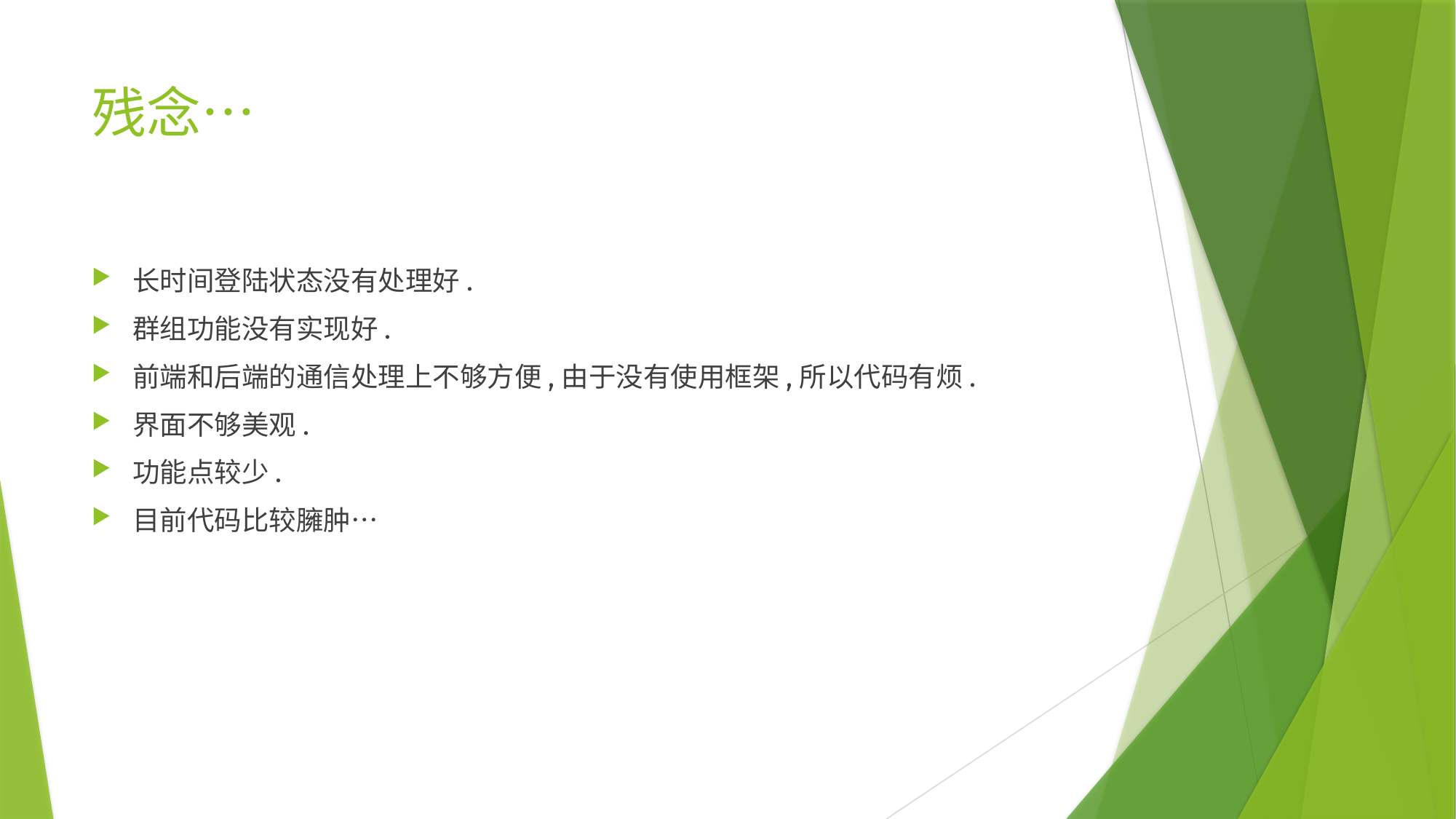

# 残念…
长时间登陆状态没有处理好.
群组功能没有实现好.
前端和后端的通信处理上不够方便,由于没有使用框架,所以代码有烦.
界面不够美观.
功能点较少.
目前代码比较臃肿…